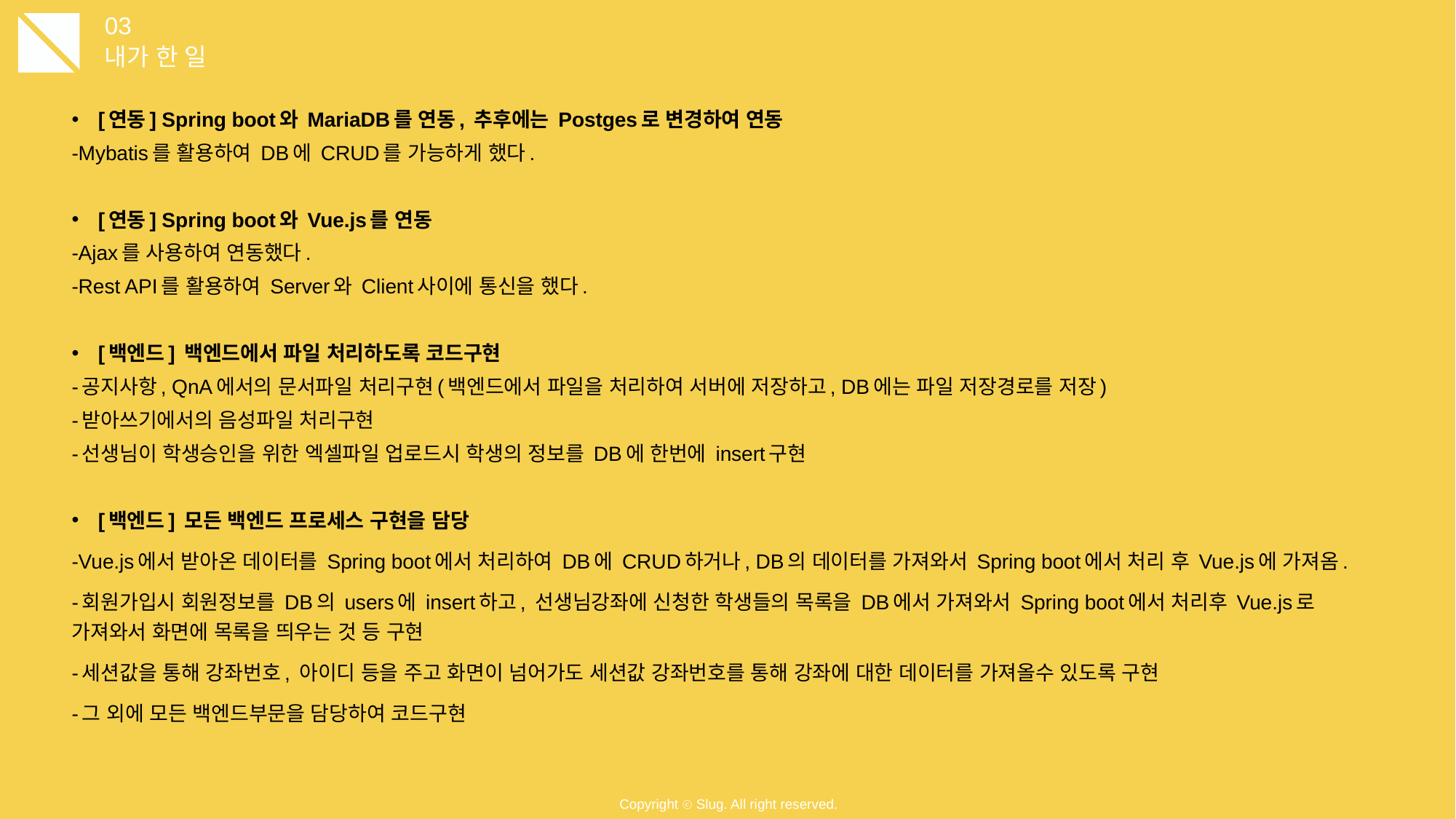

03

내가 한 일
[연동] Spring boot와 MariaDB를 연동, 추후에는 Postges로 변경하여 연동
-Mybatis를 활용하여 DB에 CRUD를 가능하게 했다.

[연동] Spring boot와 Vue.js를 연동
-Ajax를 사용하여 연동했다.
-Rest API를 활용하여 Server와 Client사이에 통신을 했다.

[백엔드] 백엔드에서 파일 처리하도록 코드구현
-공지사항, QnA에서의 문서파일 처리구현(백엔드에서 파일을 처리하여 서버에 저장하고, DB에는 파일 저장경로를 저장)
-받아쓰기에서의 음성파일 처리구현
-선생님이 학생승인을 위한 엑셀파일 업로드시 학생의 정보를 DB에 한번에 insert구현

[백엔드] 모든 백엔드 프로세스 구현을 담당
-Vue.js에서 받아온 데이터를 Spring boot에서 처리하여 DB에 CRUD하거나, DB의 데이터를 가져와서 Spring boot에서 처리 후 Vue.js에 가져옴.
-회원가입시 회원정보를 DB의 users에 insert하고, 선생님강좌에 신청한 학생들의 목록을 DB에서 가져와서 Spring boot에서 처리후 Vue.js로 가져와서 화면에 목록을 띄우는 것 등 구현
-세션값을 통해 강좌번호, 아이디 등을 주고 화면이 넘어가도 세션값 강좌번호를 통해 강좌에 대한 데이터를 가져올수 있도록 구현
-그 외에 모든 백엔드부문을 담당하여 코드구현
Copyright ⓒ Slug. All right reserved.